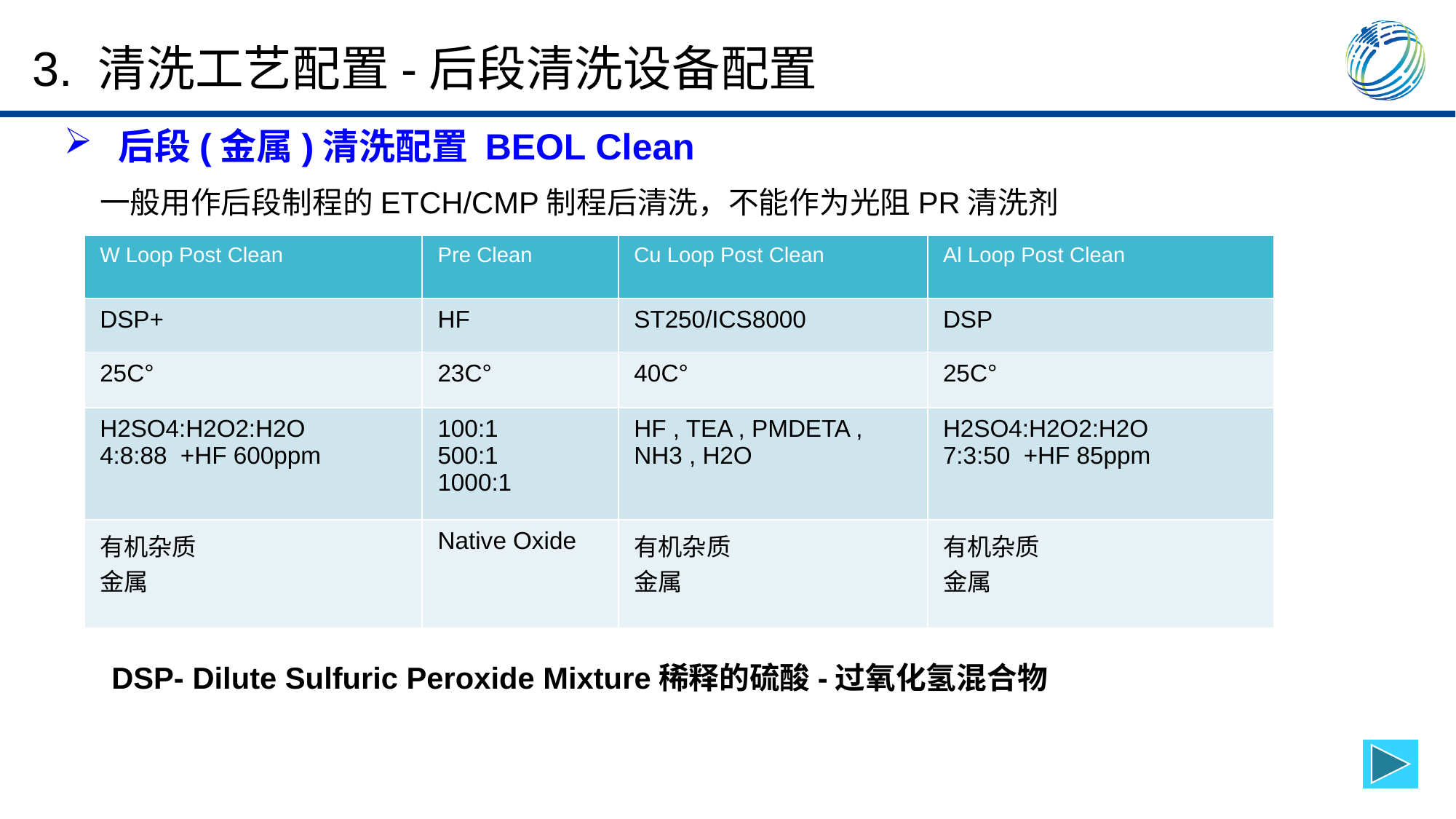

3. 清洗工艺配置-后段清洗设备配置
  后段(金属)清洗配置 BEOL Clean
一般用作后段制程的ETCH/CMP制程后清洗，不能作为光阻PR清洗剂
| W Loop Post Clean | Pre Clean | Cu Loop Post Clean | Al Loop Post Clean |
| --- | --- | --- | --- |
| DSP+ | HF | ST250/ICS8000 | DSP |
| 25C° | 23C° | 40C° | 25C° |
| H2SO4:H2O2:H2O 4:8:88 +HF 600ppm | 100:1 500:1 1000:1 | HF , TEA , PMDETA , NH3 , H2O | H2SO4:H2O2:H2O 7:3:50 +HF 85ppm |
| 有机杂质 金属 | Native Oxide | 有机杂质 金属 | 有机杂质 金属 |
DSP- Dilute Sulfuric Peroxide Mixture稀释的硫酸-过氧化氢混合物